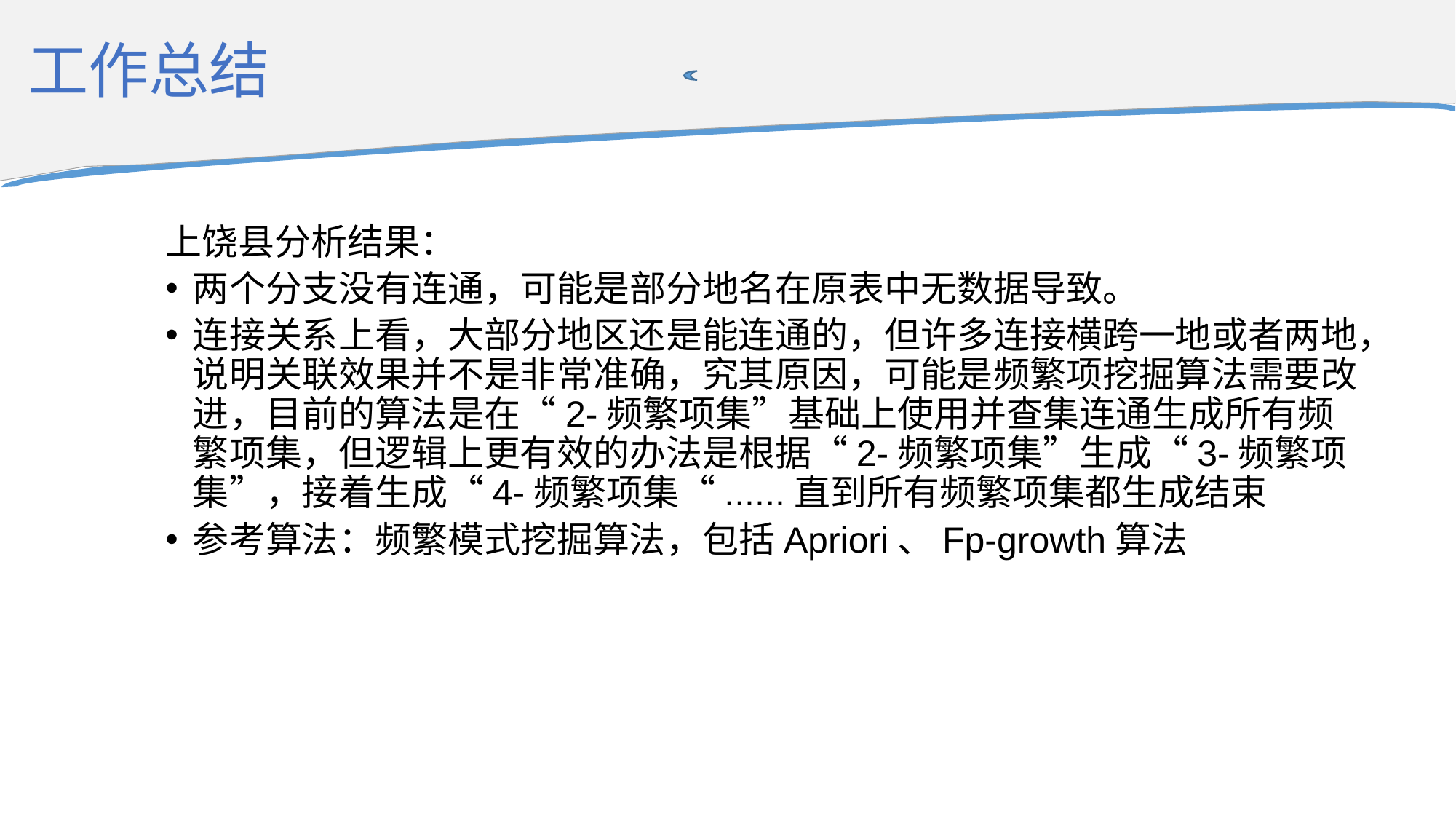

# 工作总结
上饶县分析结果：
两个分支没有连通，可能是部分地名在原表中无数据导致。
连接关系上看，大部分地区还是能连通的，但许多连接横跨一地或者两地，说明关联效果并不是非常准确，究其原因，可能是频繁项挖掘算法需要改进，目前的算法是在“2-频繁项集”基础上使用并查集连通生成所有频繁项集，但逻辑上更有效的办法是根据“2-频繁项集”生成“3-频繁项集”，接着生成“4-频繁项集“......直到所有频繁项集都生成结束
参考算法：频繁模式挖掘算法，包括Apriori、Fp-growth算法